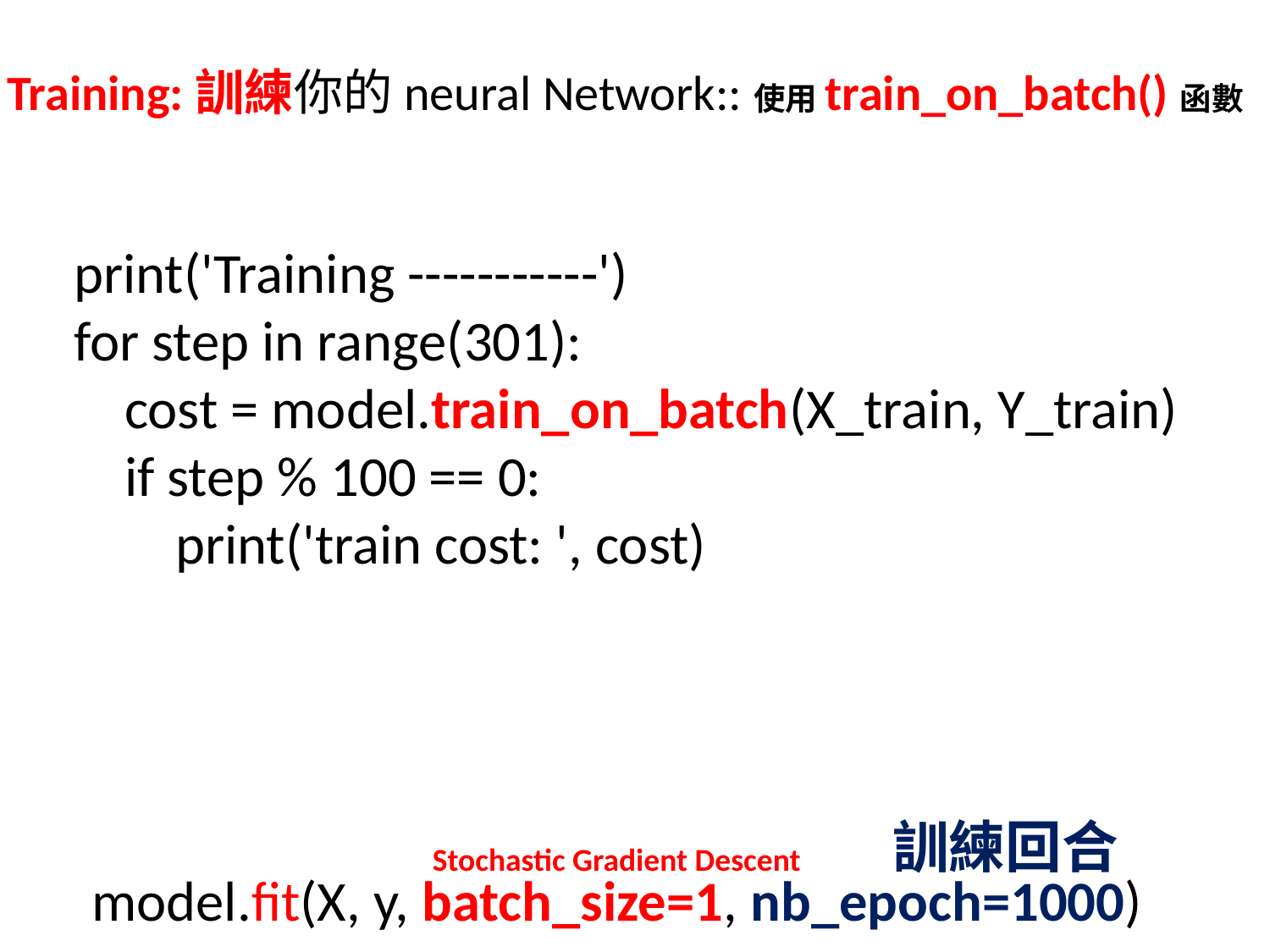

Training:訓練你的neural Network::使用train_on_batch()函數
print('Training -----------')
for step in range(301):
    cost = model.train_on_batch(X_train, Y_train)
    if step % 100 == 0:
        print('train cost: ', cost)
訓練回合
Stochastic Gradient Descent
model.fit(X, y, batch_size=1, nb_epoch=1000)